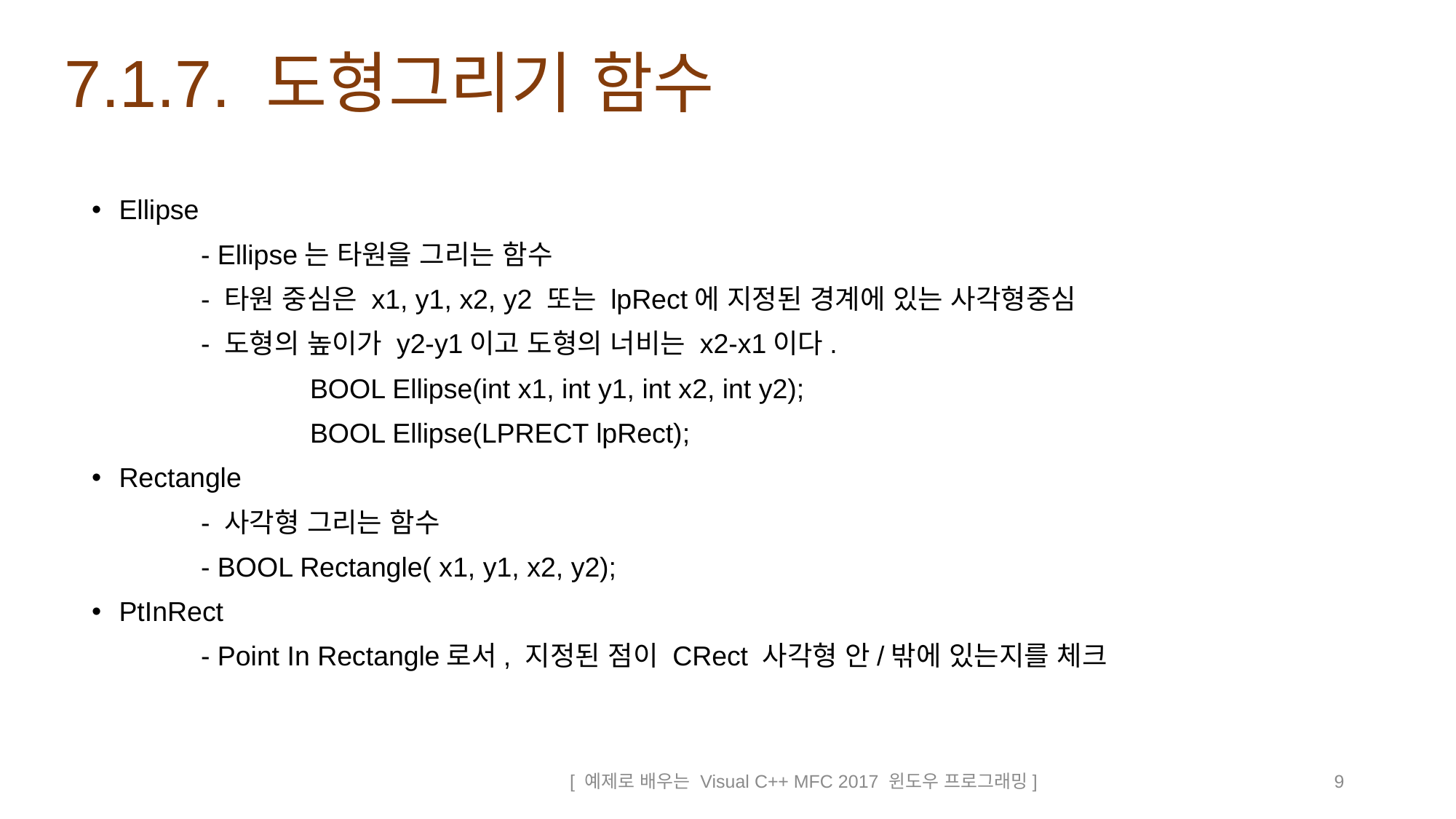

# 7.1.7. 도형그리기 함수

Ellipse
	- Ellipse는 타원을 그리는 함수
	- 타원 중심은 x1, y1, x2, y2 또는 lpRect에 지정된 경계에 있는 사각형중심
	- 도형의 높이가 y2-y1이고 도형의 너비는 x2-x1이다.
		BOOL Ellipse(int x1, int y1, int x2, int y2);
		BOOL Ellipse(LPRECT lpRect);
Rectangle
	- 사각형 그리는 함수
	- BOOL Rectangle( x1, y1, x2, y2);
PtInRect
	- Point In Rectangle로서, 지정된 점이 CRect 사각형 안/밖에 있는지를 체크

[ 예제로 배우는 Visual C++ MFC 2017 윈도우 프로그래밍]
9